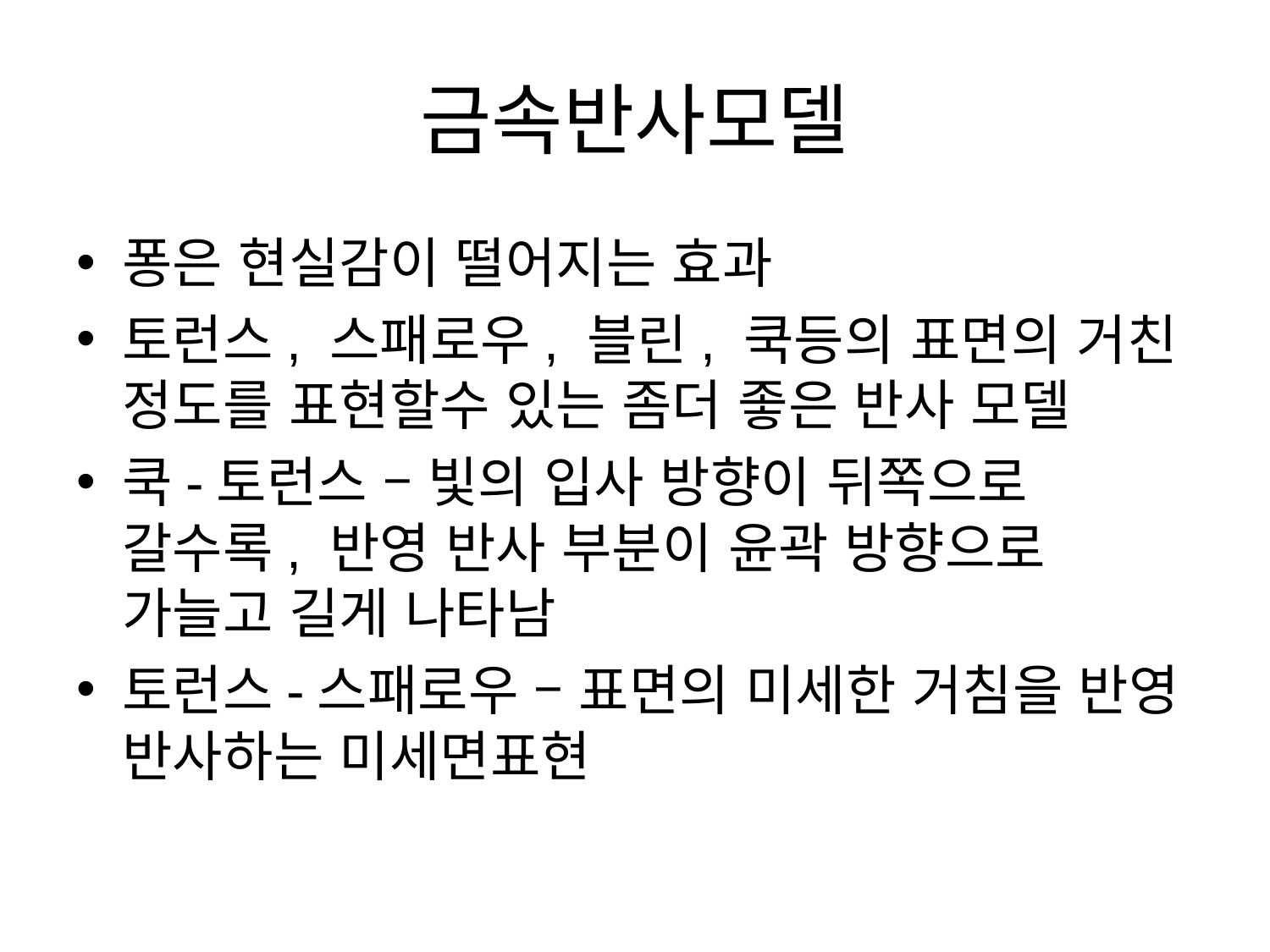

# 금속반사모델
퐁은 현실감이 떨어지는 효과
토런스, 스패로우, 블린, 쿡등의 표면의 거친 정도를 표현할수 있는 좀더 좋은 반사 모델
쿡-토런스 – 빛의 입사 방향이 뒤쪽으로 갈수록, 반영 반사 부분이 윤곽 방향으로 가늘고 길게 나타남
토런스-스패로우 – 표면의 미세한 거침을 반영 반사하는 미세면표현